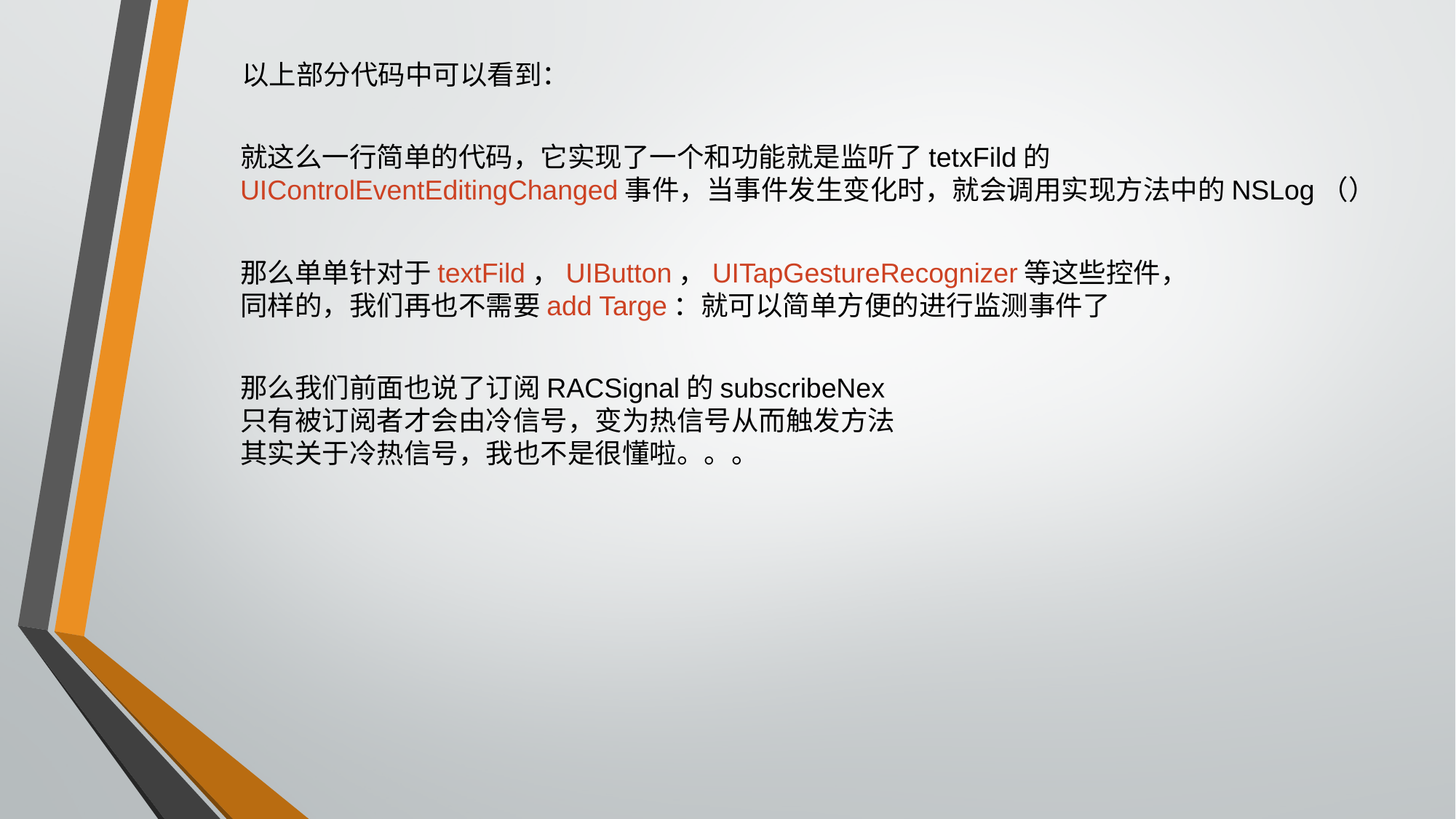

以上部分代码中可以看到：
就这么一行简单的代码，它实现了一个和功能就是监听了tetxFild的UIControlEventEditingChanged事件，当事件发生变化时，就会调用实现方法中的NSLog（）
那么单单针对于textFild，UIButton，UITapGestureRecognizer等这些控件，同样的，我们再也不需要add Targe：就可以简单方便的进行监测事件了
那么我们前面也说了订阅RACSignal的subscribeNex
只有被订阅者才会由冷信号，变为热信号从而触发方法
其实关于冷热信号，我也不是很懂啦。。。